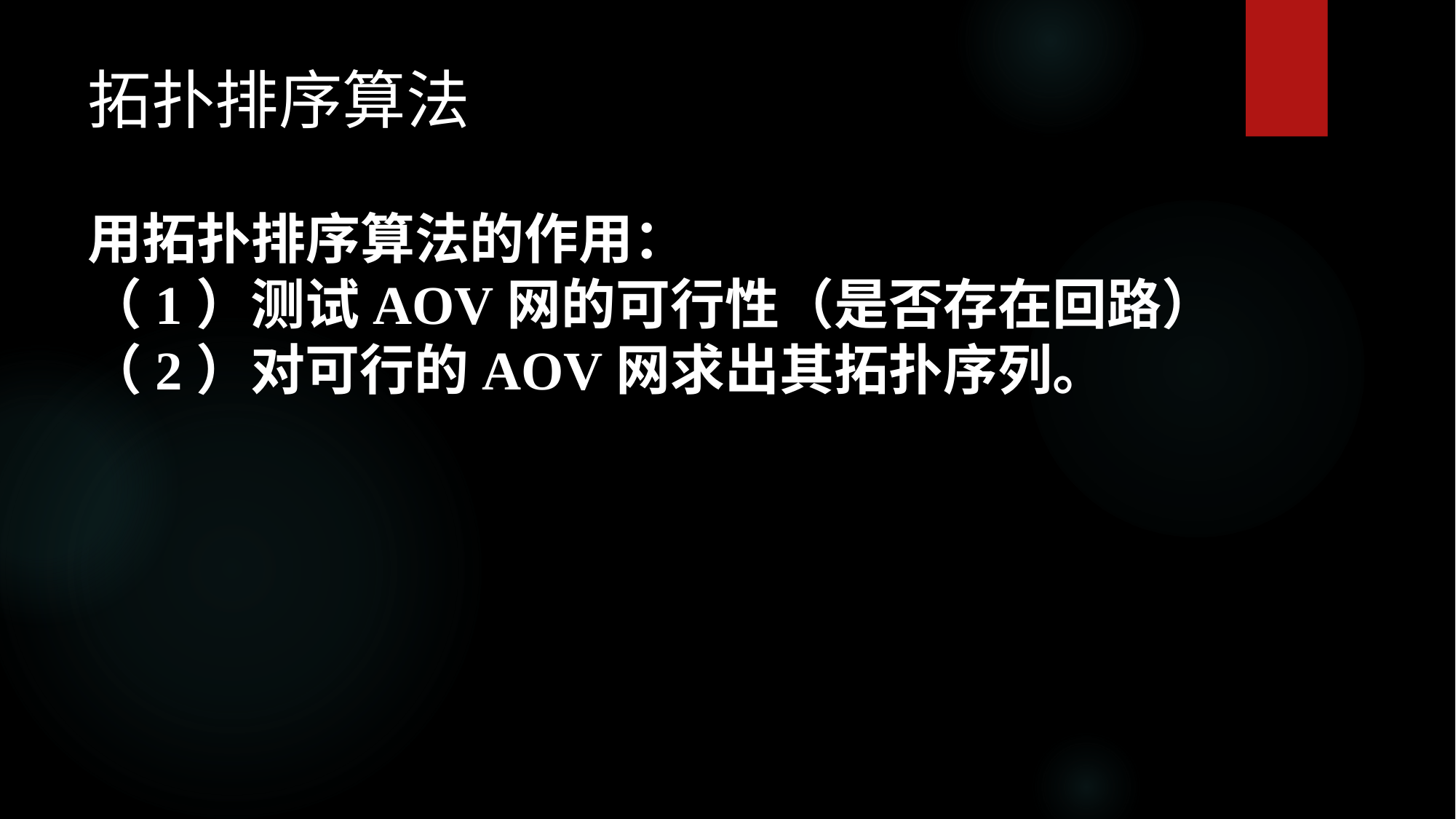

拓扑排序算法
用拓扑排序算法的作用：
（1）测试AOV网的可行性（是否存在回路）
（2）对可行的AOV网求出其拓扑序列。